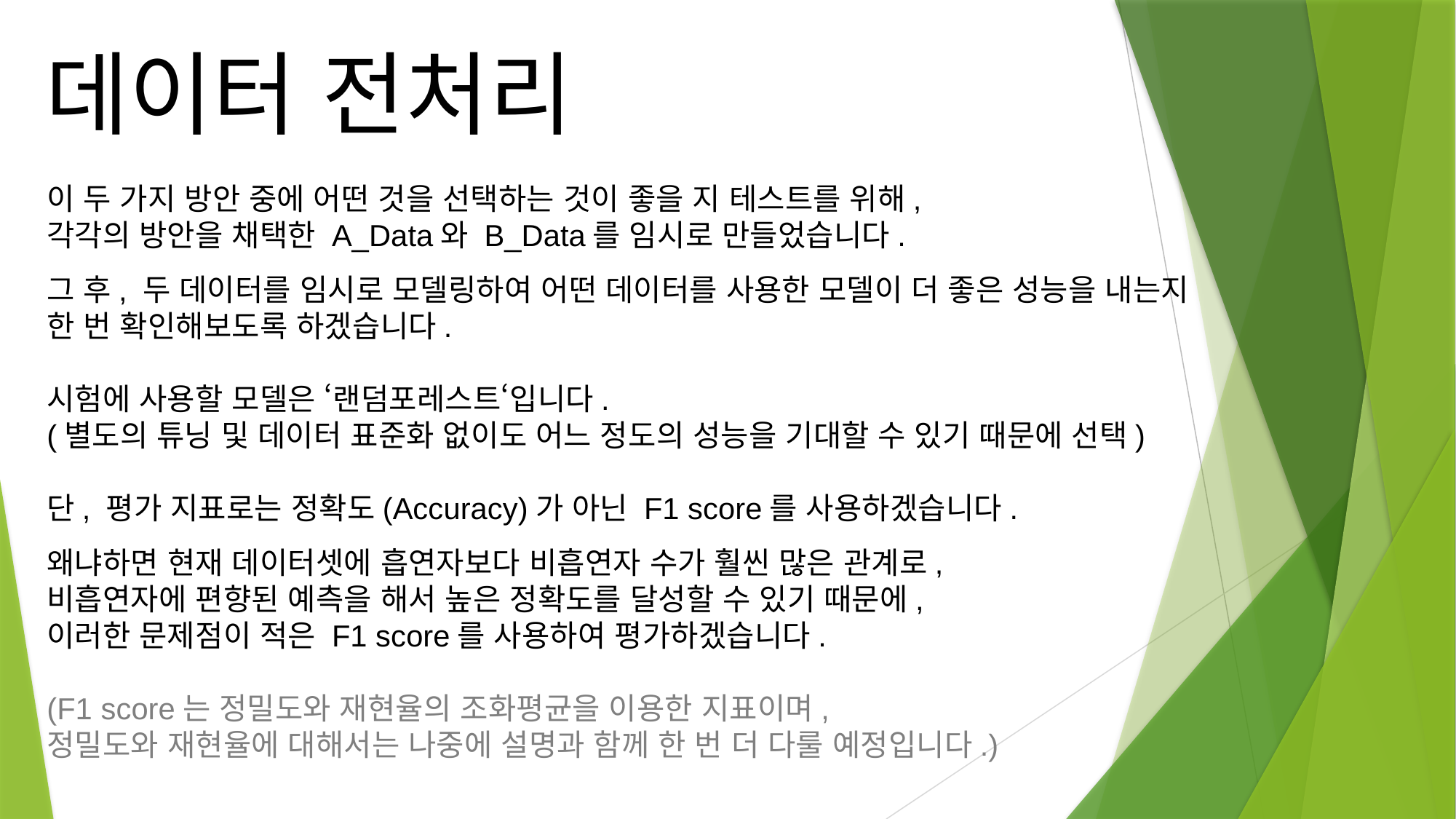

데이터 전처리
이 두 가지 방안 중에 어떤 것을 선택하는 것이 좋을 지 테스트를 위해,
각각의 방안을 채택한 A_Data와 B_Data를 임시로 만들었습니다.

그 후, 두 데이터를 임시로 모델링하여 어떤 데이터를 사용한 모델이 더 좋은 성능을 내는지
한 번 확인해보도록 하겠습니다.

시험에 사용할 모델은 ‘랜덤포레스트‘입니다.
(별도의 튜닝 및 데이터 표준화 없이도 어느 정도의 성능을 기대할 수 있기 때문에 선택)

단, 평가 지표로는 정확도(Accuracy)가 아닌 F1 score를 사용하겠습니다.

왜냐하면 현재 데이터셋에 흡연자보다 비흡연자 수가 훨씬 많은 관계로,
비흡연자에 편향된 예측을 해서 높은 정확도를 달성할 수 있기 때문에,
이러한 문제점이 적은 F1 score를 사용하여 평가하겠습니다.

(F1 score는 정밀도와 재현율의 조화평균을 이용한 지표이며,
정밀도와 재현율에 대해서는 나중에 설명과 함께 한 번 더 다룰 예정입니다.)